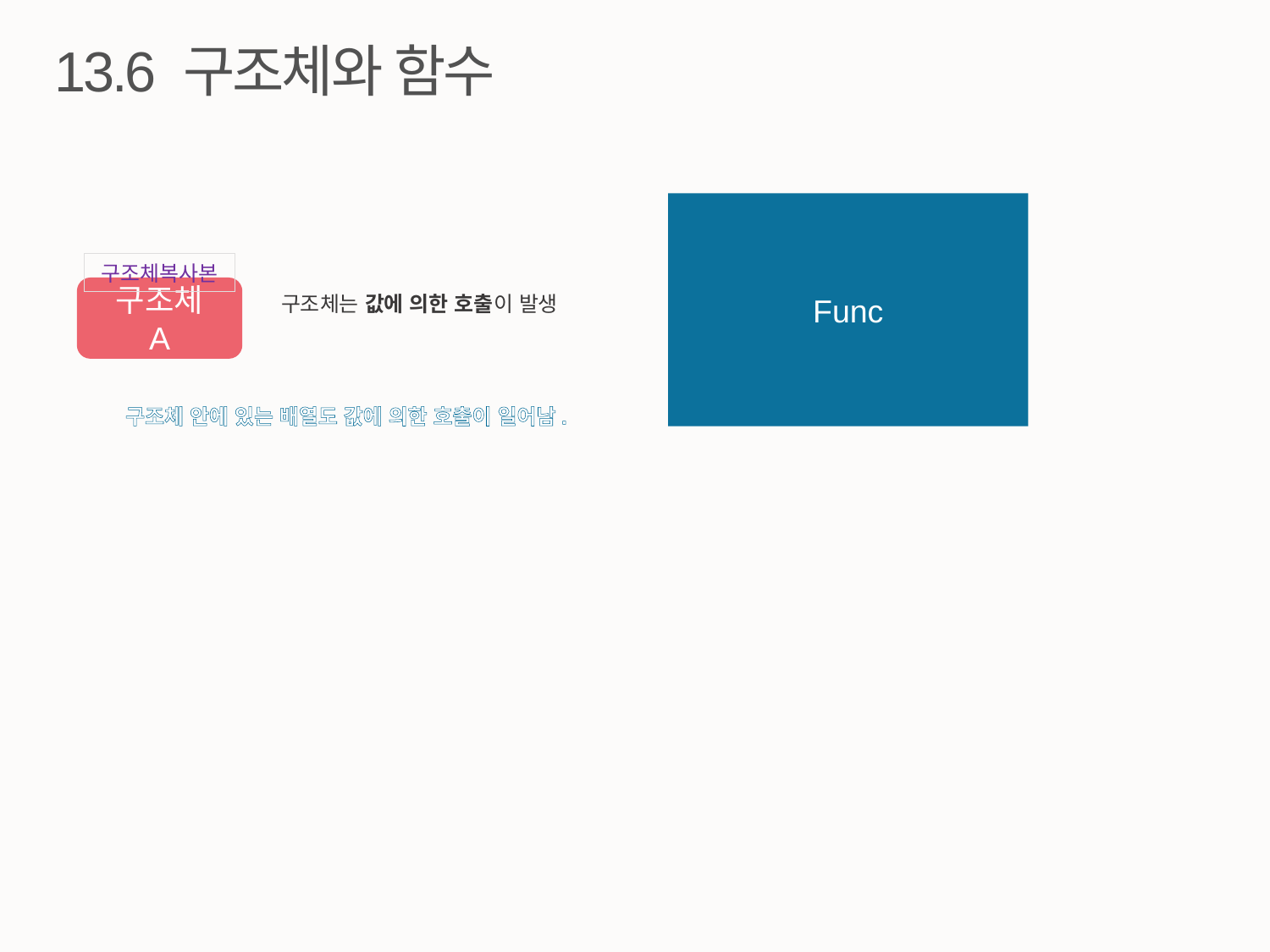

13.6 구조체와 함수
Func
구조체복사본
구조체
A
구조체는 값에 의한 호출이 발생
구조체 안에 있는 배열도 값에 의한 호출이 일어남.